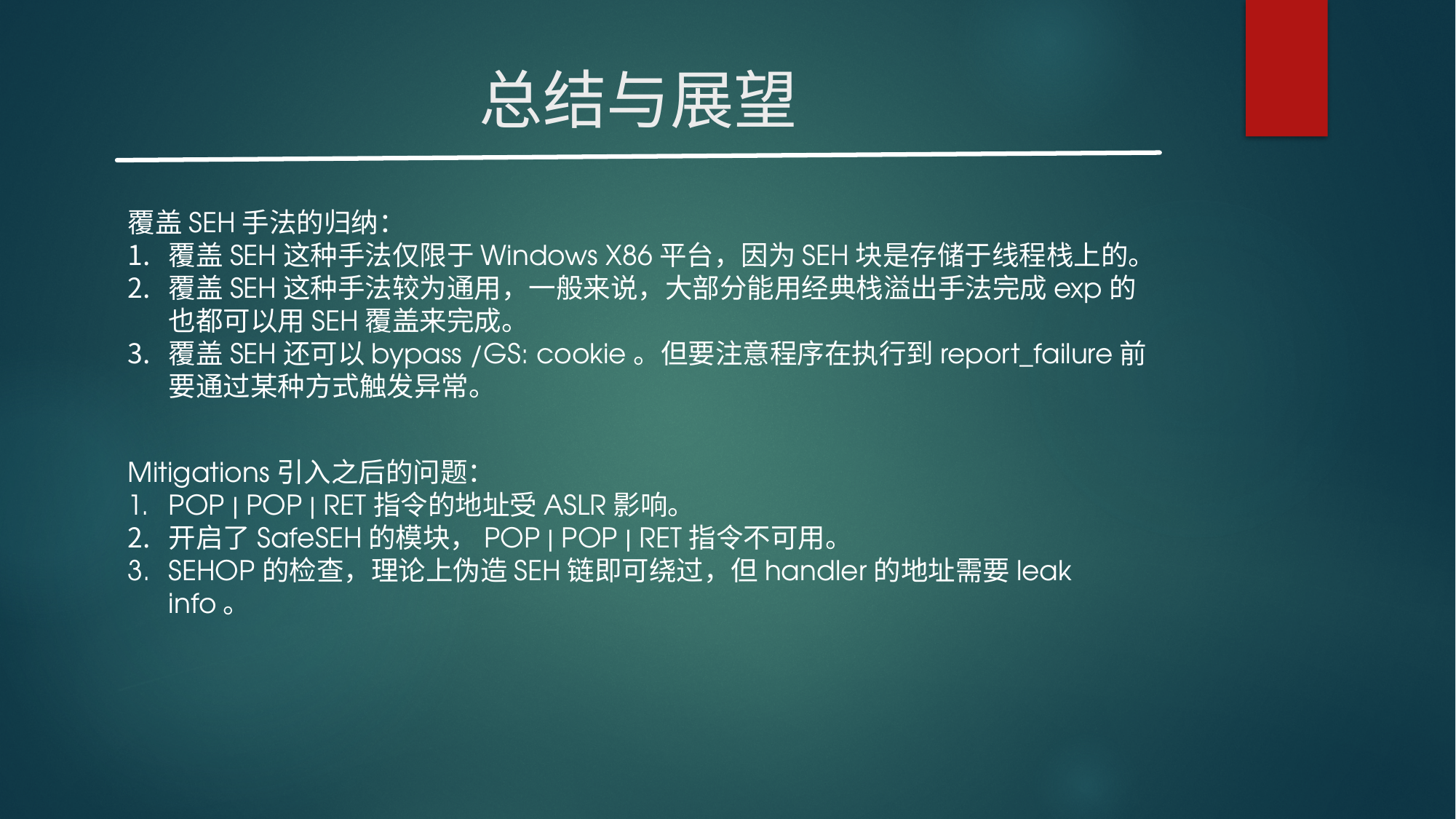

# 总结与展望
覆盖SEH手法的归纳：
覆盖SEH这种手法仅限于Windows X86平台，因为SEH块是存储于线程栈上的。
覆盖SEH这种手法较为通用，一般来说，大部分能用经典栈溢出手法完成exp的也都可以用SEH覆盖来完成。
覆盖SEH还可以bypass /GS: cookie。但要注意程序在执行到report_failure前要通过某种方式触发异常。
Mitigations引入之后的问题：
POP | POP | RET指令的地址受ASLR影响。
开启了SafeSEH的模块，POP | POP | RET指令不可用。
SEHOP的检查，理论上伪造SEH链即可绕过，但handler的地址需要leak info。